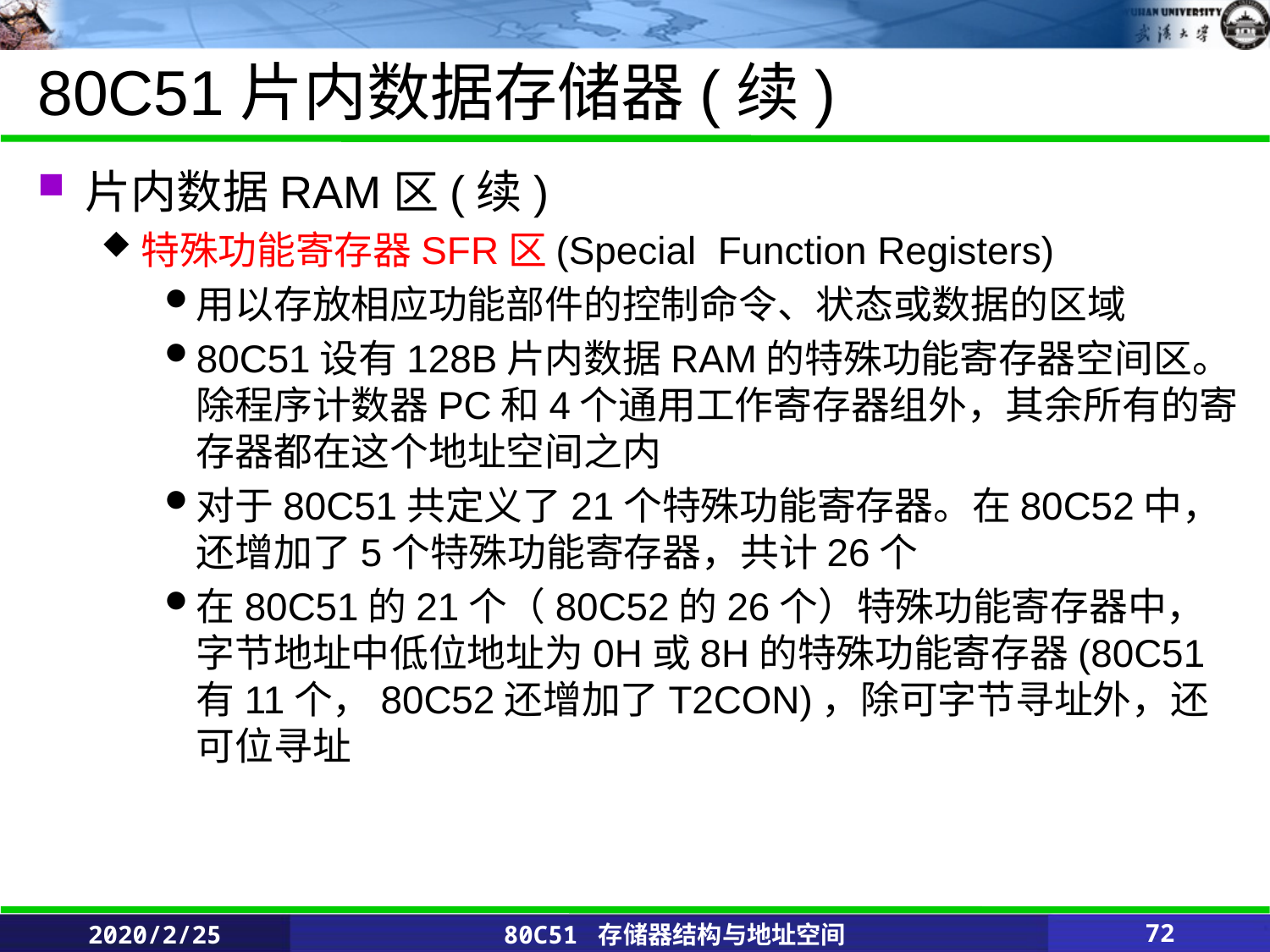

# 80C51片内数据存储器(续)

片内数据RAM区(续)
特殊功能寄存器SFR区(Special  Function Registers)
用以存放相应功能部件的控制命令、状态或数据的区域
80C51设有128B片内数据RAM的特殊功能寄存器空间区。除程序计数器PC和4个通用工作寄存器组外，其余所有的寄存器都在这个地址空间之内
对于80C51共定义了21个特殊功能寄存器。在80C52中，还增加了5个特殊功能寄存器，共计26个
在80C51的21个（80C52的26个）特殊功能寄存器中，字节地址中低位地址为0H或8H的特殊功能寄存器(80C51有11个，80C52还增加了T2CON)，除可字节寻址外，还可位寻址
2020/2/25
80C51 存储器结构与地址空间
72